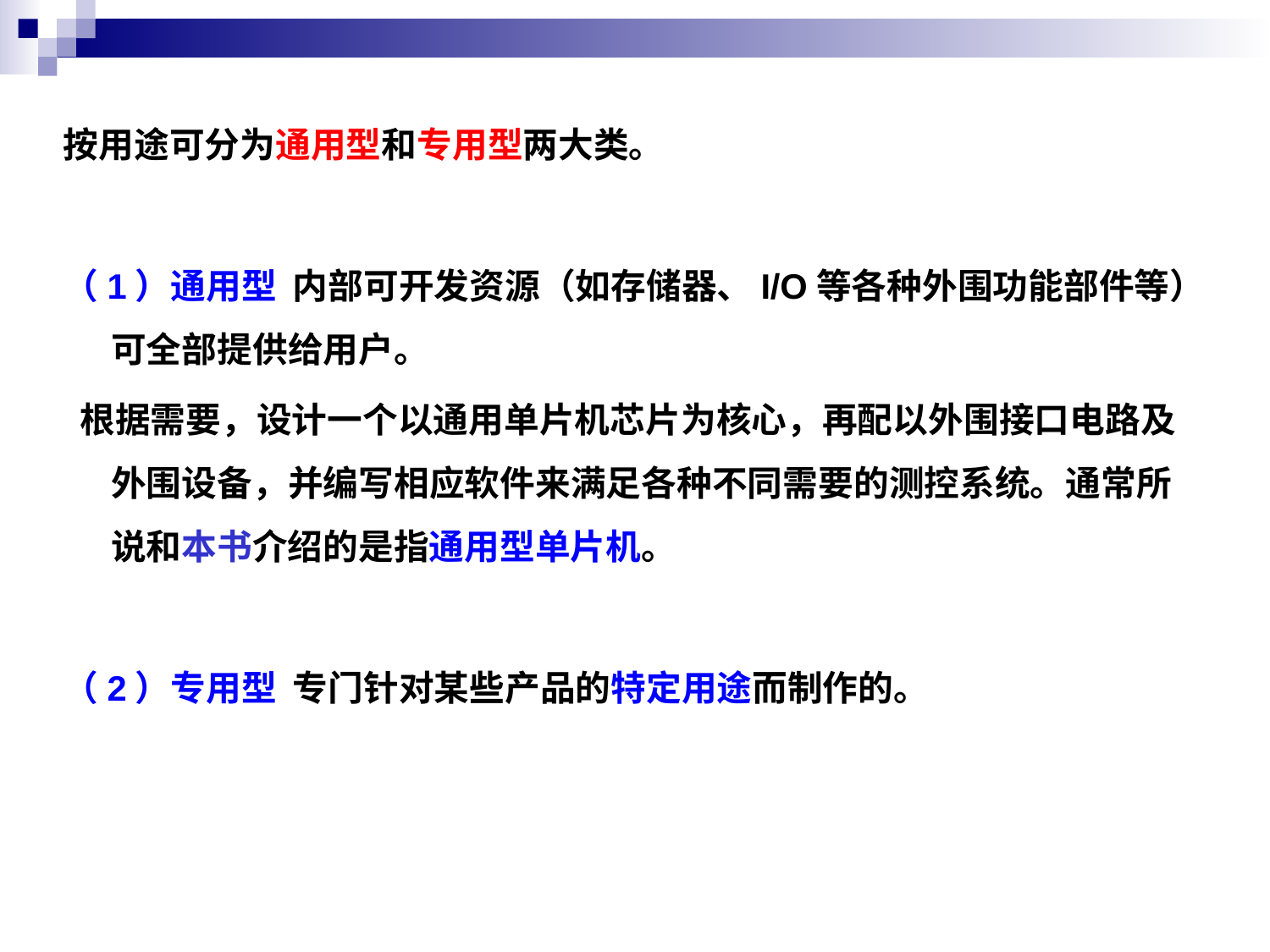

按用途可分为通用型和专用型两大类。

（1）通用型  内部可开发资源（如存储器、I/O等各种外围功能部件等）可全部提供给用户。
 根据需要，设计一个以通用单片机芯片为核心，再配以外围接口电路及外围设备，并编写相应软件来满足各种不同需要的测控系统。通常所说和本书介绍的是指通用型单片机。

（2）专用型  专门针对某些产品的特定用途而制作的。
5